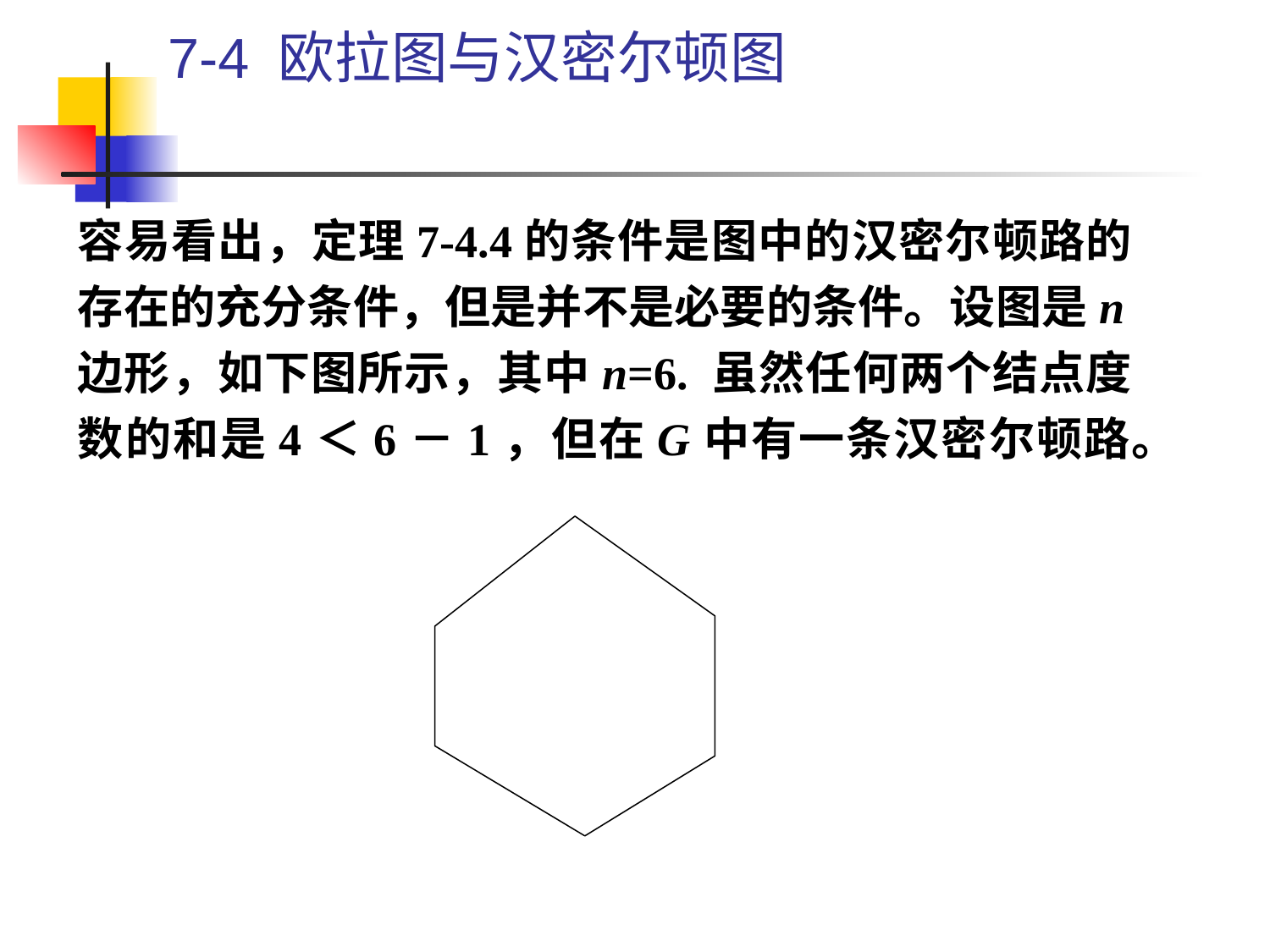

# 7-4 欧拉图与汉密尔顿图
容易看出，定理7-4.4的条件是图中的汉密尔顿路的存在的充分条件，但是并不是必要的条件。设图是n边形，如下图所示，其中n=6. 虽然任何两个结点度数的和是4＜6－1，但在G中有一条汉密尔顿路。